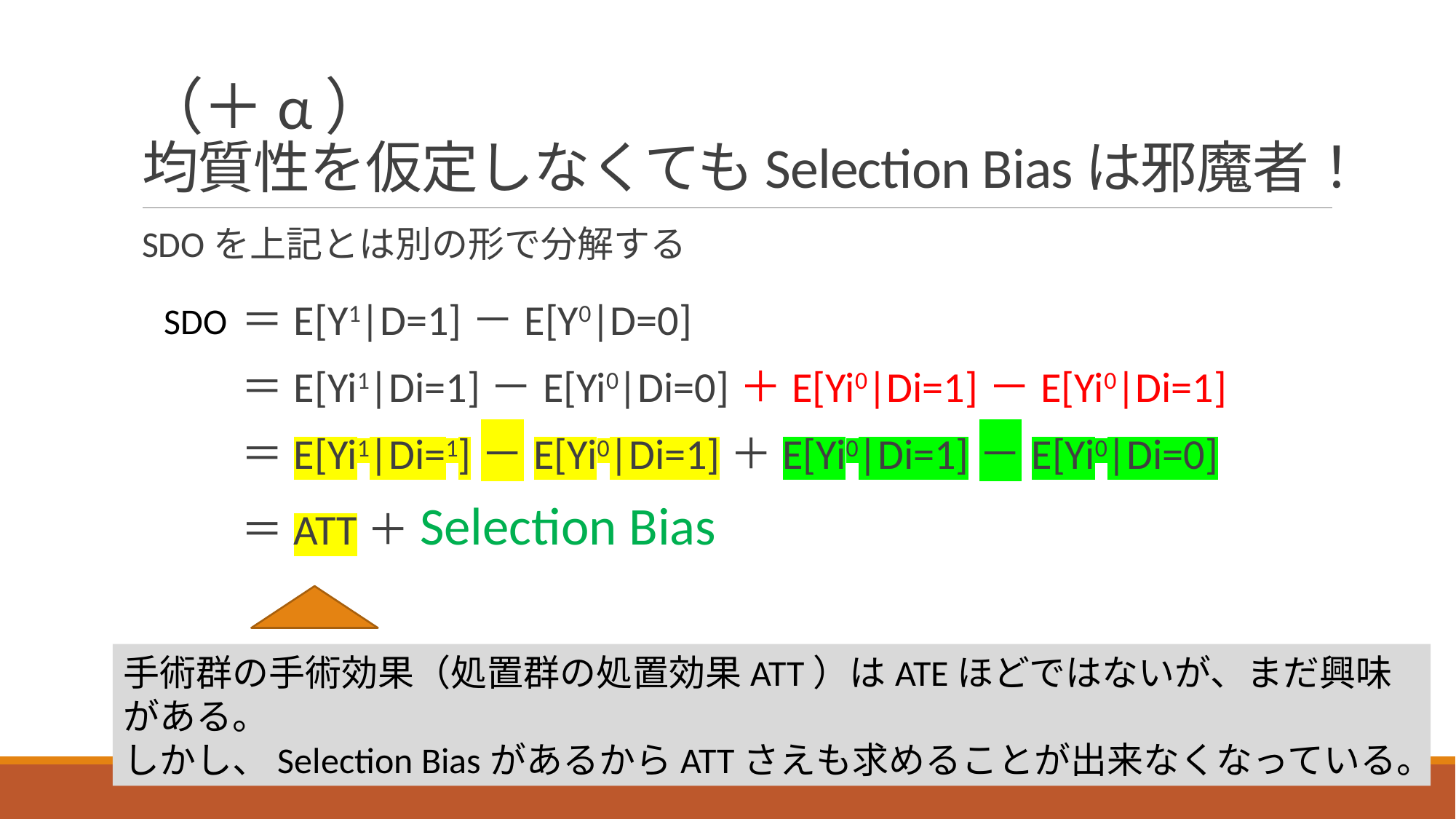

# （＋α） 均質性を仮定しなくてもSelection Biasは邪魔者！
SDOを上記とは別の形で分解する

SDO
＝E[Y1|D=1]－E[Y0|D=0]
＝E[Yi1|Di=1]－E[Yi0|Di=0]＋E[Yi0|Di=1]－E[Yi0|Di=1]
＝E[Yi1|Di=1]－E[Yi0|Di=1]＋E[Yi0|Di=1]－E[Yi0|Di=0]
＝ATT＋Selection Bias

手術群の手術効果（処置群の処置効果ATT）はATEほどではないが、まだ興味がある。
しかし、Selection BiasがあるからATTさえも求めることが出来なくなっている。